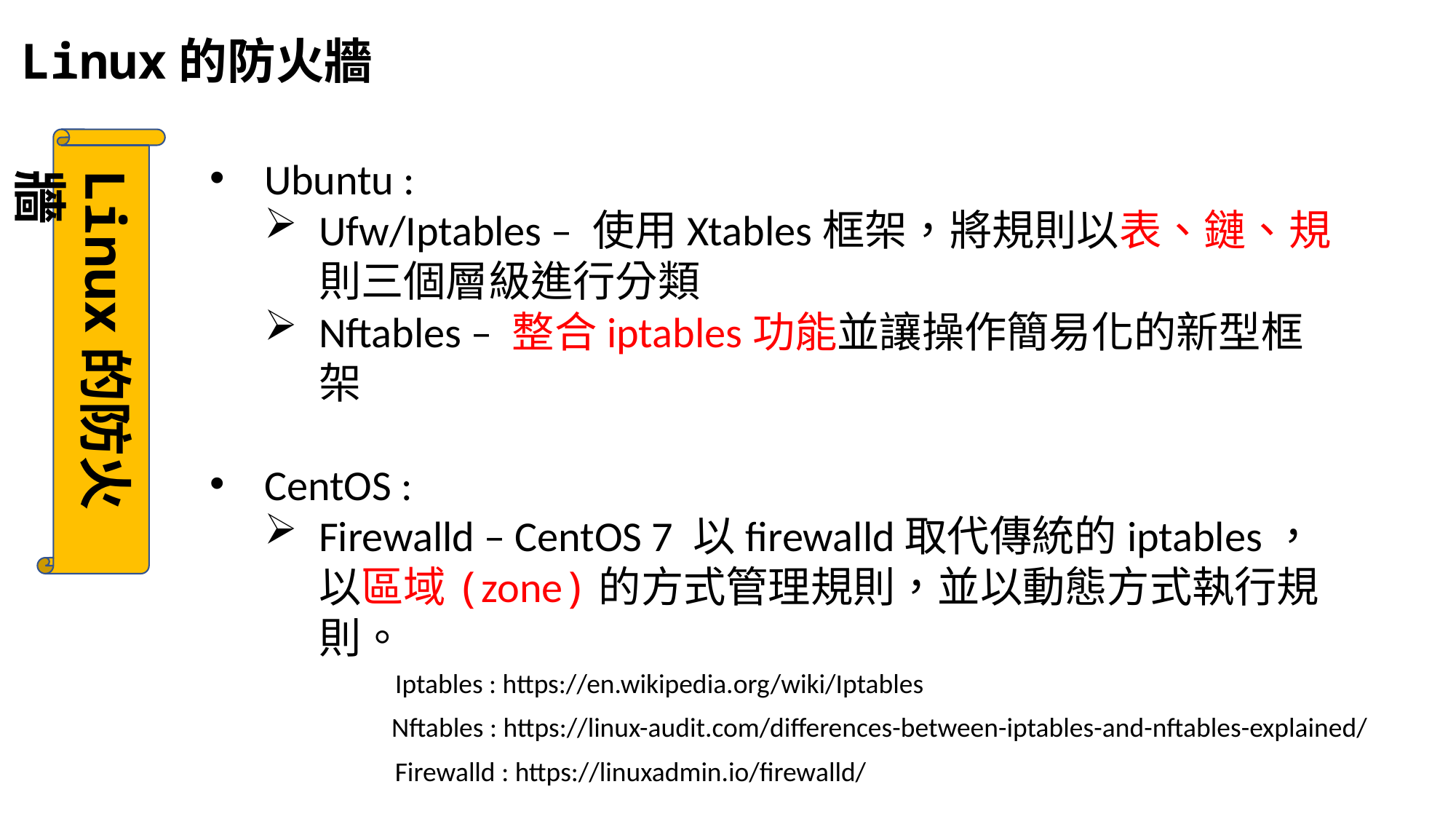

Linux的防火牆

Linux的防火牆
Ubuntu :
Ufw/Iptables – 使用Xtables框架，將規則以表、鏈、規則三個層級進行分類
Nftables – 整合iptables功能並讓操作簡易化的新型框架

CentOS :
Firewalld – CentOS 7 以firewalld取代傳統的iptables，以區域(zone)的方式管理規則，並以動態方式執行規則。
Iptables : https://en.wikipedia.org/wiki/Iptables
Nftables : https://linux-audit.com/differences-between-iptables-and-nftables-explained/
Firewalld : https://linuxadmin.io/firewalld/